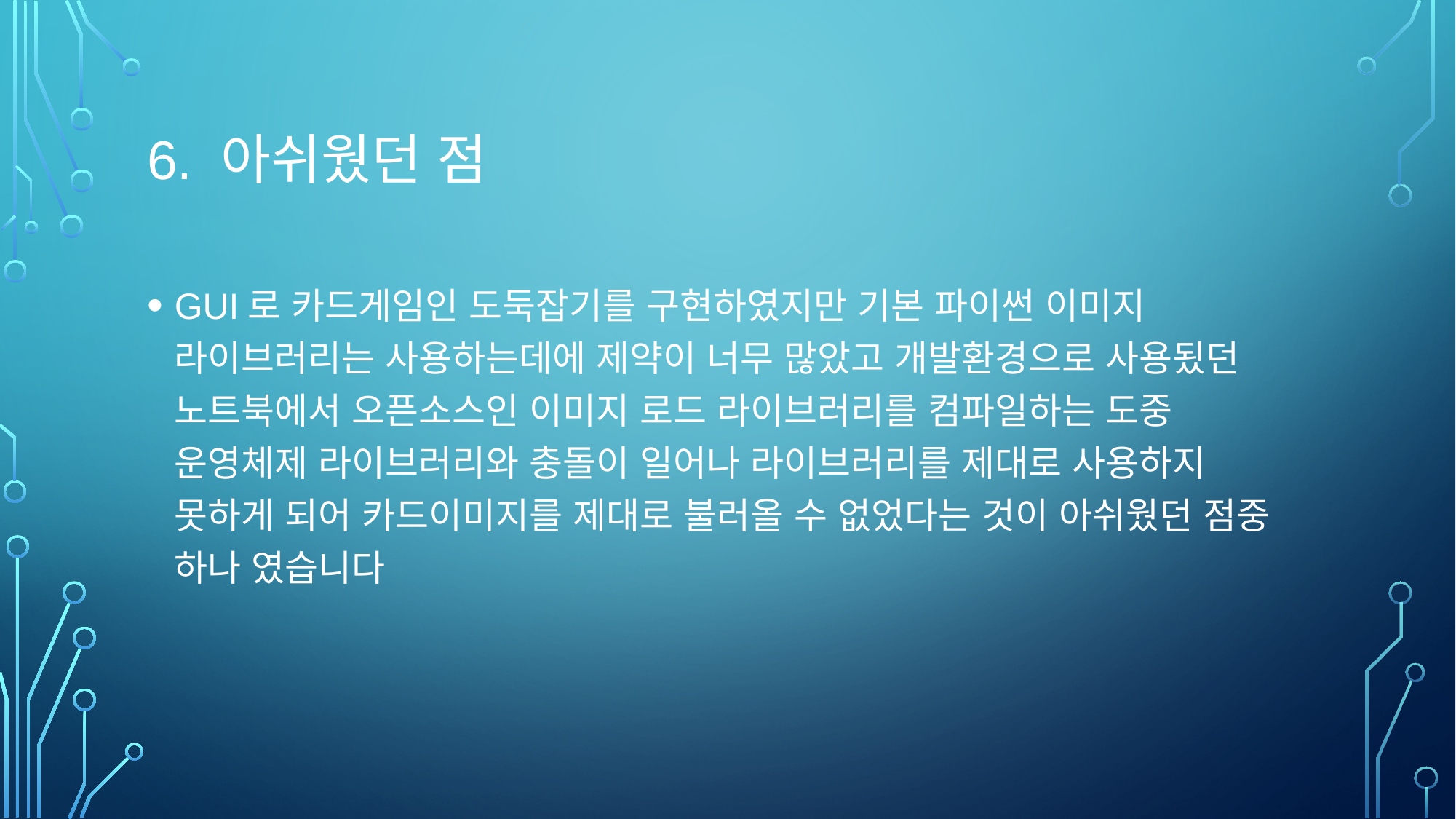

# 6. 아쉬웠던 점
GUI로 카드게임인 도둑잡기를 구현하였지만 기본 파이썬 이미지 라이브러리는 사용하는데에 제약이 너무 많았고 개발환경으로 사용됬던 노트북에서 오픈소스인 이미지 로드 라이브러리를 컴파일하는 도중 운영체제 라이브러리와 충돌이 일어나 라이브러리를 제대로 사용하지 못하게 되어 카드이미지를 제대로 불러올 수 없었다는 것이 아쉬웠던 점중 하나 였습니다